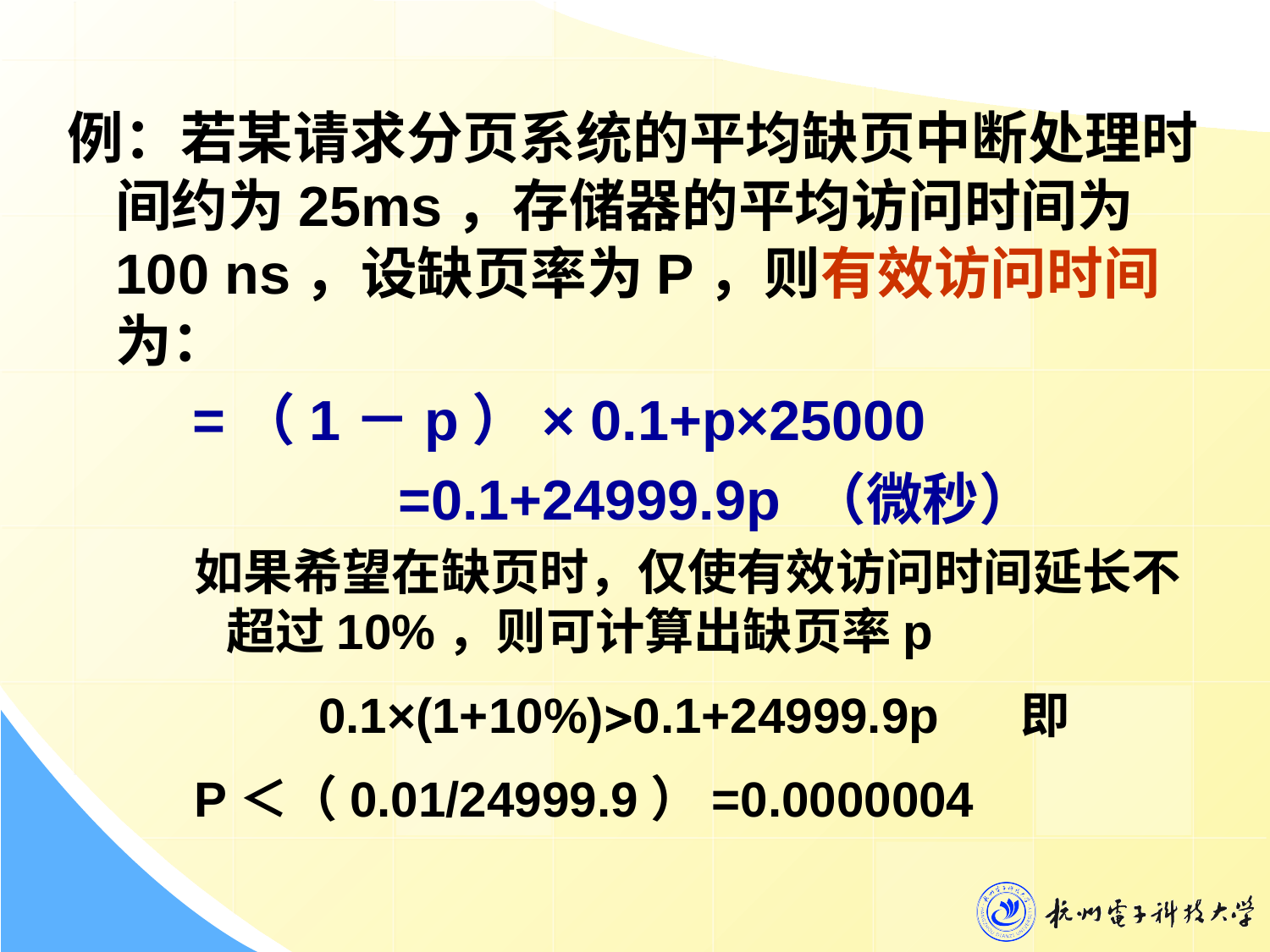

例：若某请求分页系统的平均缺页中断处理时间约为25ms，存储器的平均访问时间为100 ns，设缺页率为P，则有效访问时间为：
        =（1－p）× 0.1+p×25000
             =0.1+24999.9p （微秒）
如果希望在缺页时，仅使有效访问时间延长不超过10%，则可计算出缺页率p
         0.1×(1+10%)>0.1+24999.9p     即
P＜（0.01/24999.9）=0.0000004